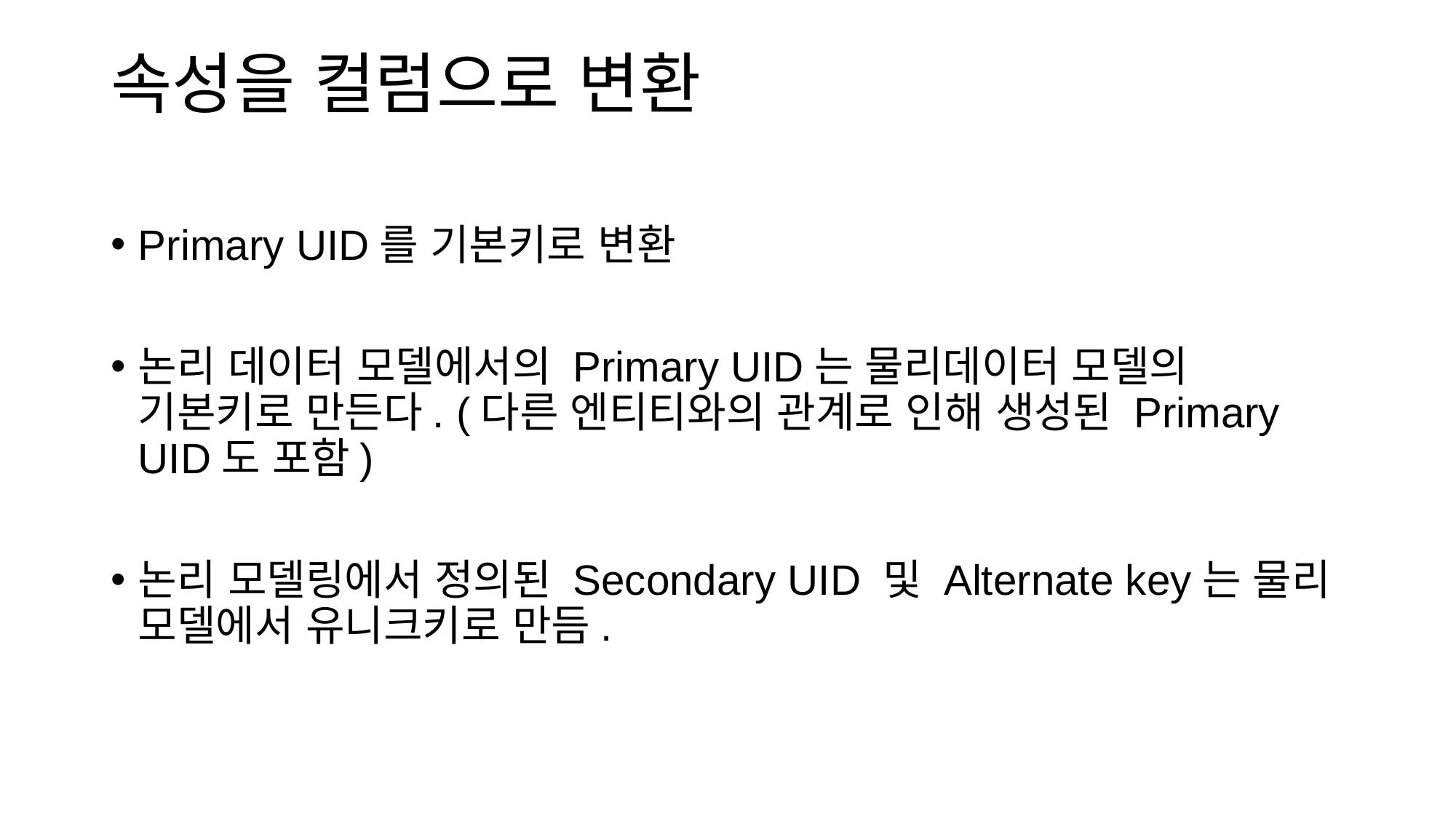

# 속성을 컬럼으로 변환

Primary UID를 기본키로 변환

논리 데이터 모델에서의 Primary UID는 물리데이터 모델의 기본키로 만든다. (다른 엔티티와의 관계로 인해 생성된 Primary UID도 포함)

논리 모델링에서 정의된 Secondary UID 및 Alternate key는 물리 모델에서 유니크키로 만듬.